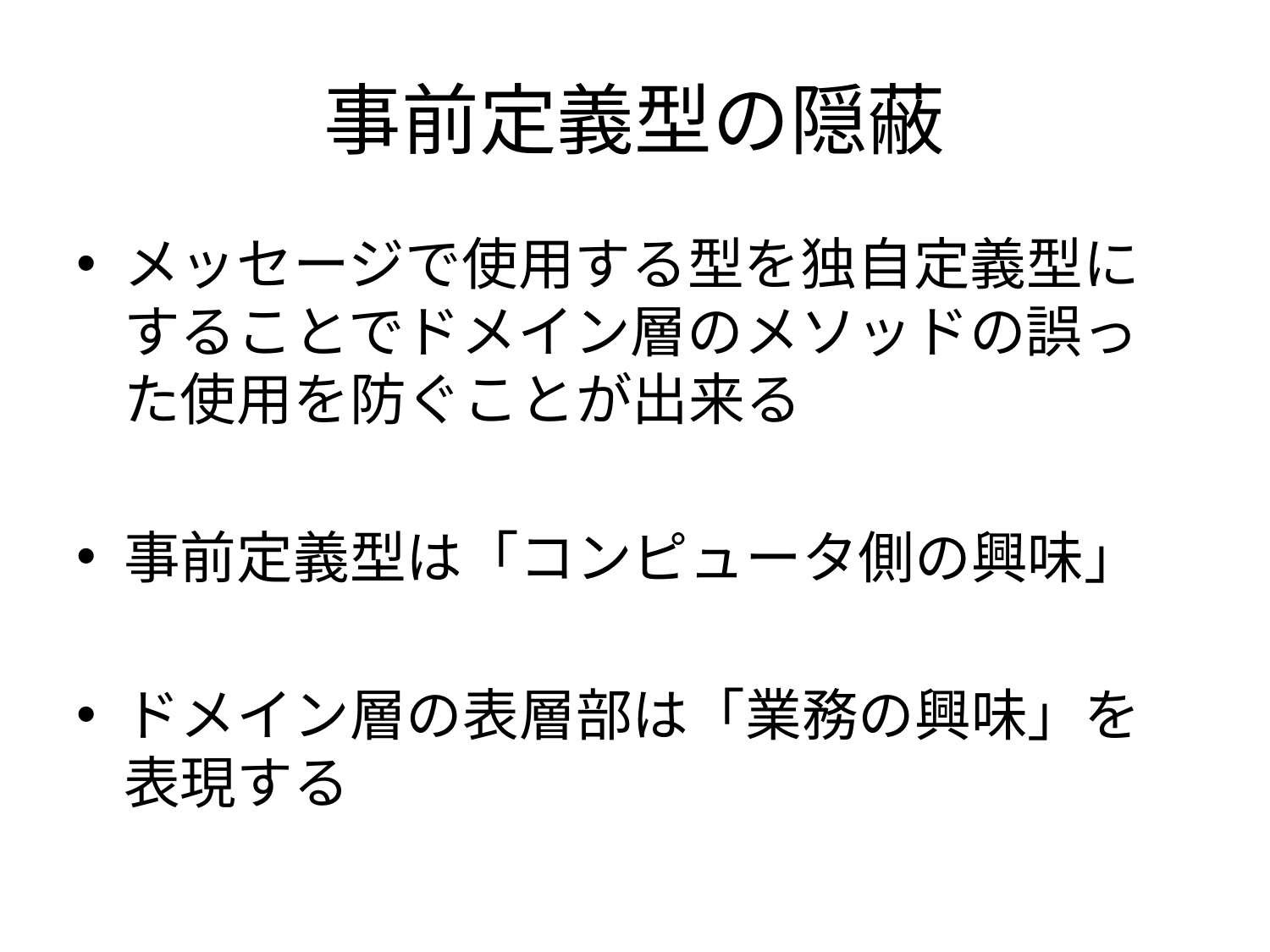

# 事前定義型の隠蔽
メッセージで使用する型を独自定義型にすることでドメイン層のメソッドの誤った使用を防ぐことが出来る

事前定義型は「コンピュータ側の興味」

ドメイン層の表層部は「業務の興味」を表現する